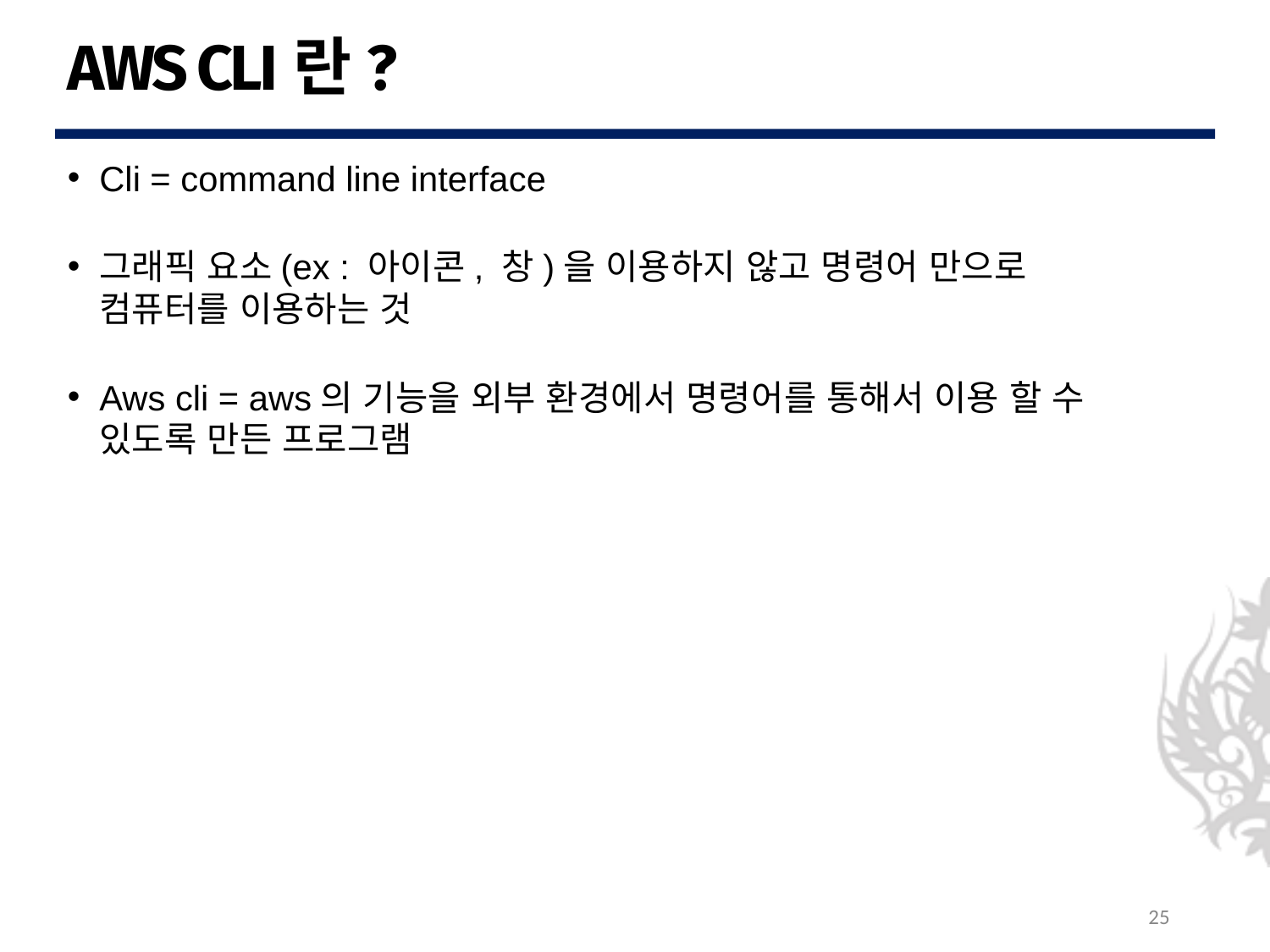

AWS CLI란?
Cli = command line interface

그래픽 요소(ex : 아이콘, 창)을 이용하지 않고 명령어 만으로 컴퓨터를 이용하는 것

Aws cli = aws의 기능을 외부 환경에서 명령어를 통해서 이용 할 수 있도록 만든 프로그램
25